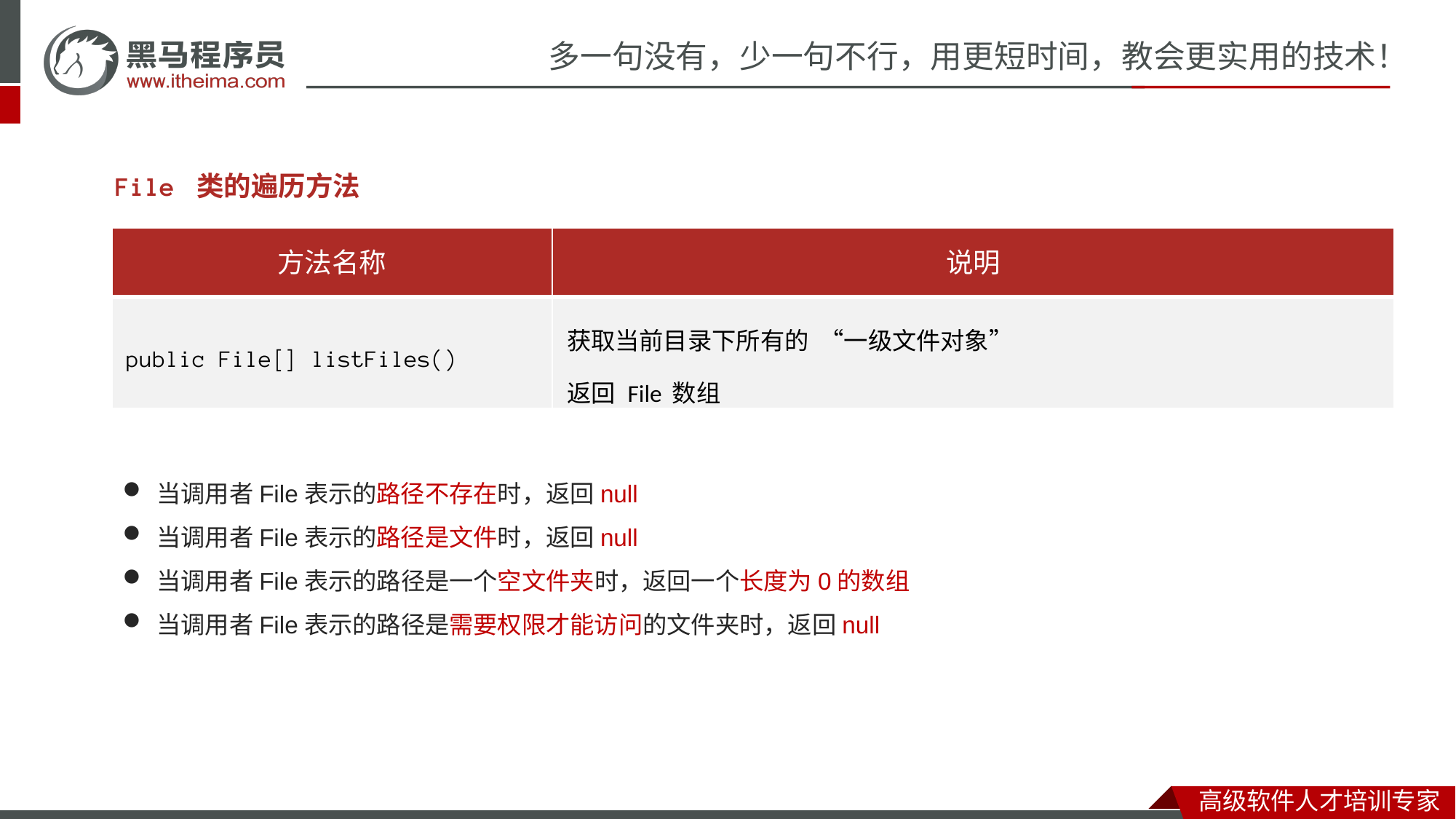

File 类的遍历方法
| 方法名称 | 说明 |
| --- | --- |
| public File[] listFiles() | 获取当前目录下所有的 “一级文件对象” 返回 File 数组 |
当调用者File表示的路径不存在时，返回null
当调用者File表示的路径是文件时，返回null
当调用者File表示的路径是一个空文件夹时，返回一个长度为0的数组
当调用者File表示的路径是需要权限才能访问的文件夹时，返回null